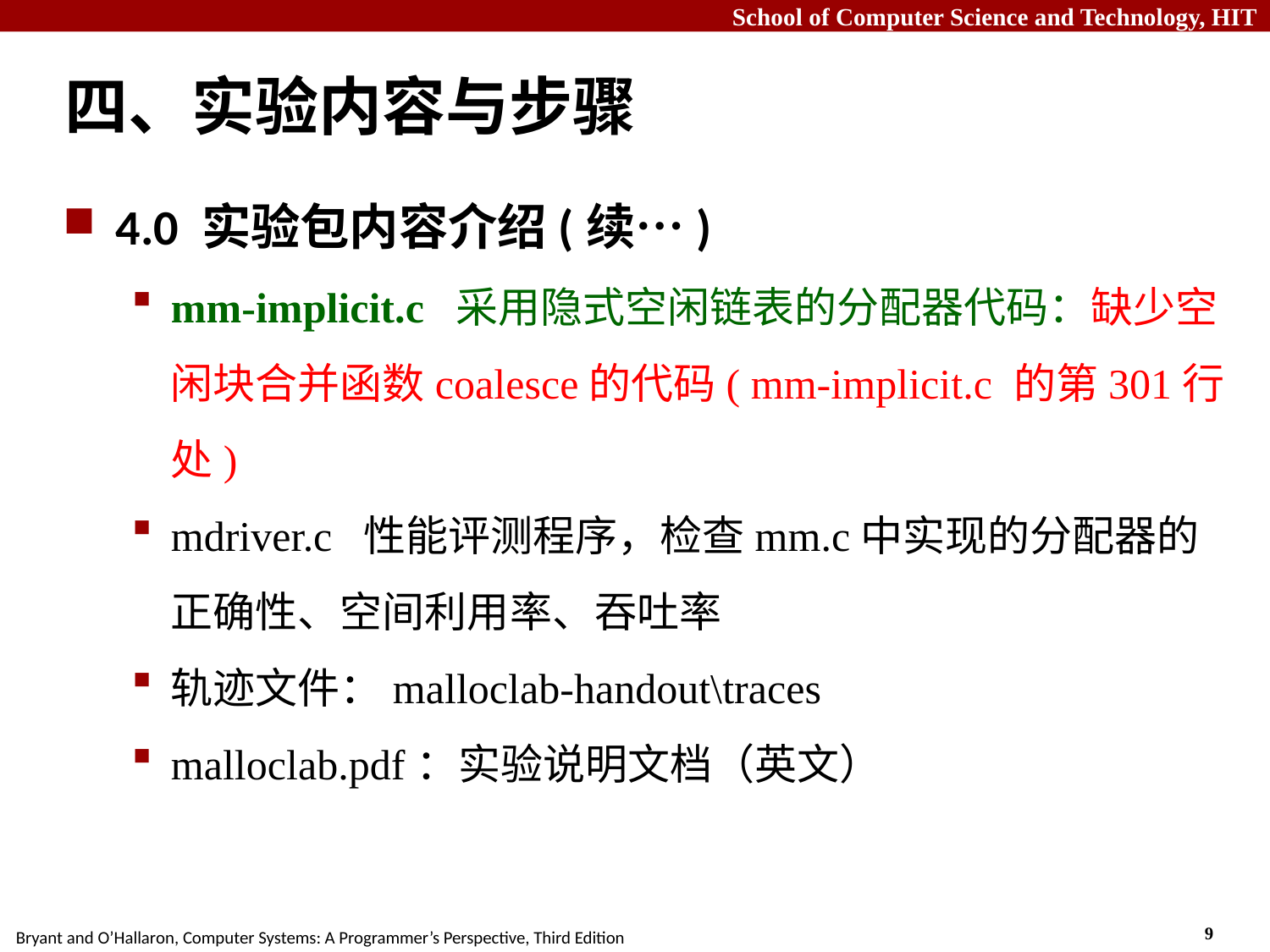

# 四、实验内容与步骤
4.0 实验包内容介绍(续…)
mm-implicit.c  采用隐式空闲链表的分配器代码：缺少空闲块合并函数coalesce的代码( mm-implicit.c 的第301行处)
mdriver.c  性能评测程序，检查mm.c中实现的分配器的正确性、空间利用率、吞吐率
轨迹文件：malloclab-handout\traces
malloclab.pdf：实验说明文档（英文）